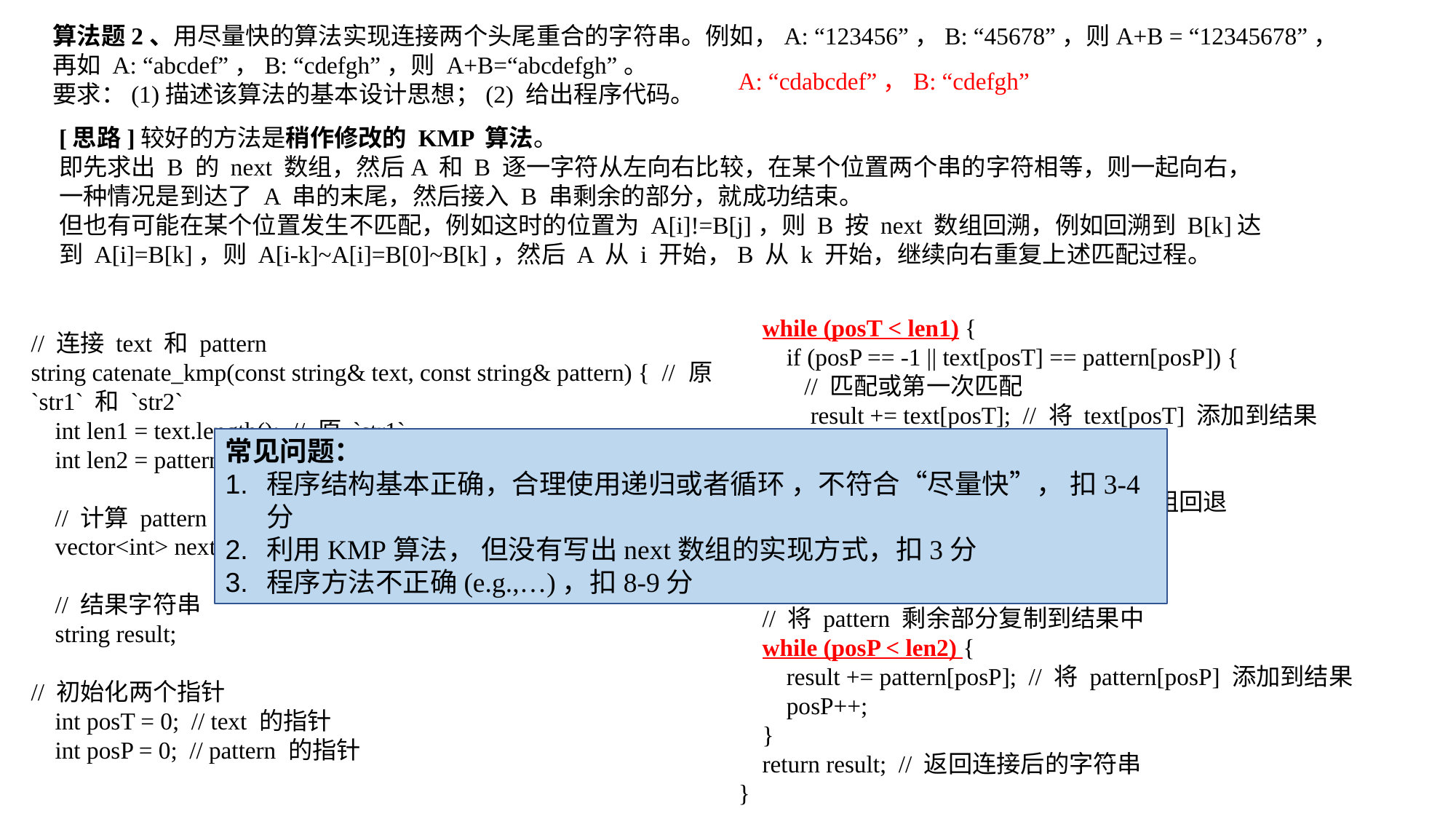

算法题2、用尽量快的算法实现连接两个头尾重合的字符串。例如，A: “123456”，B: “45678”，则A+B = “12345678”，
再如 A: “abcdef”，B: “cdefgh”，则 A+B=“abcdefgh”。
要求：(1)描述该算法的基本设计思想；(2) 给出程序代码。
A: “cdabcdef”，B: “cdefgh”
[思路]较好的方法是稍作修改的 KMP 算法。
即先求出 B 的 next 数组，然后A 和 B 逐一字符从左向右比较，在某个位置两个串的字符相等，则一起向右，一种情况是到达了 A 串的末尾，然后接入 B 串剩余的部分，就成功结束。
但也有可能在某个位置发生不匹配，例如这时的位置为 A[i]!=B[j]，则 B 按 next 数组回溯，例如回溯到 B[k]达到 A[i]=B[k]，则 A[i-k]~A[i]=B[0]~B[k]，然后 A 从 i 开始，B 从 k 开始，继续向右重复上述匹配过程。

    while (posT < len1) {
        if (posP == -1 || text[posT] == pattern[posP]) {
           // 匹配或第一次匹配
            result += text[posT];  // 将 text[posT] 添加到结果
            posT++;
            posP++;
        } else {  // 匹配失败，使用 next 数组回退
            posP = next[posP];
        }
    }
    // 将 pattern 剩余部分复制到结果中
    while (posP < len2) {
        result += pattern[posP];  // 将 pattern[posP] 添加到结果
        posP++;
    }
    return result;  // 返回连接后的字符串
}
// 连接 text 和 pattern
string catenate_kmp(const string& text, const string& pattern) {  // 原 `str1` 和 `str2`
    int len1 = text.length();  // 原 `str1`
    int len2 = pattern.length();  // 原 `str2`

    // 计算 pattern 的 next 数组
    vector<int> next = computeNext(pattern);

    // 结果字符串
    string result;

// 初始化两个指针
    int posT = 0;  // text 的指针
    int posP = 0;  // pattern 的指针
常见问题：
程序结构基本正确，合理使用递归或者循环 ，不符合“尽量快”， 扣3-4分
利用KMP算法， 但没有写出next数组的实现方式，扣3分
程序方法不正确(e.g.,…)，扣8-9分